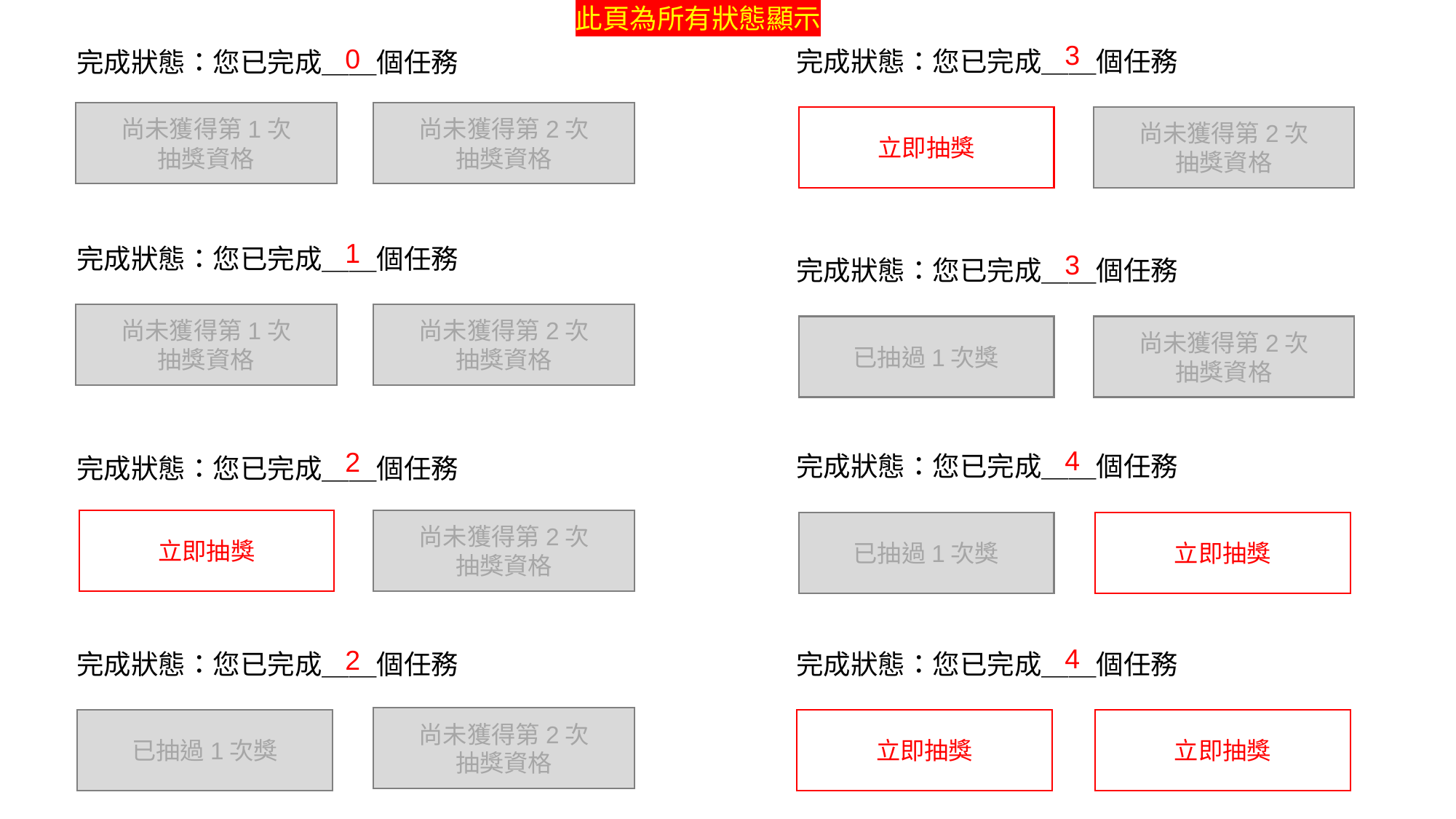

此頁為所有狀態顯示
3
0
完成狀態：您已完成＿＿個任務
完成狀態：您已完成＿＿個任務
尚未獲得第1次
抽獎資格
尚未獲得第2次
抽獎資格
立即抽獎
尚未獲得第2次
抽獎資格
1
完成狀態：您已完成＿＿個任務
3
完成狀態：您已完成＿＿個任務
尚未獲得第1次
抽獎資格
尚未獲得第2次
抽獎資格
已抽過1次獎
尚未獲得第2次
抽獎資格
4
2
完成狀態：您已完成＿＿個任務
完成狀態：您已完成＿＿個任務
立即抽獎
尚未獲得第2次
抽獎資格
已抽過1次獎
立即抽獎
4
2
完成狀態：您已完成＿＿個任務
完成狀態：您已完成＿＿個任務
尚未獲得第2次
抽獎資格
已抽過1次獎
立即抽獎
立即抽獎